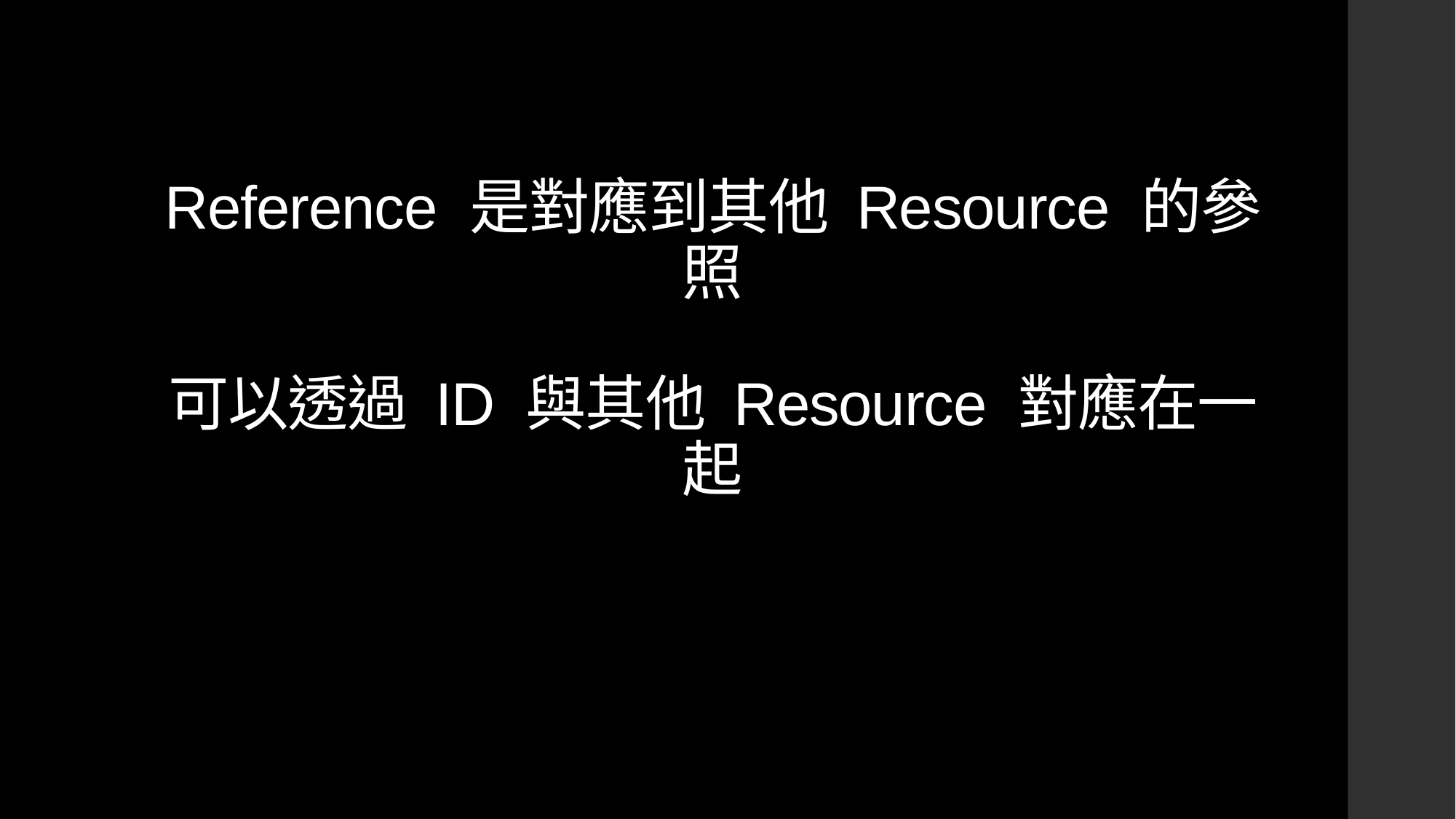

# Reference 是對應到其他 Resource 的參照 可以透過 ID 與其他 Resource 對應在一起